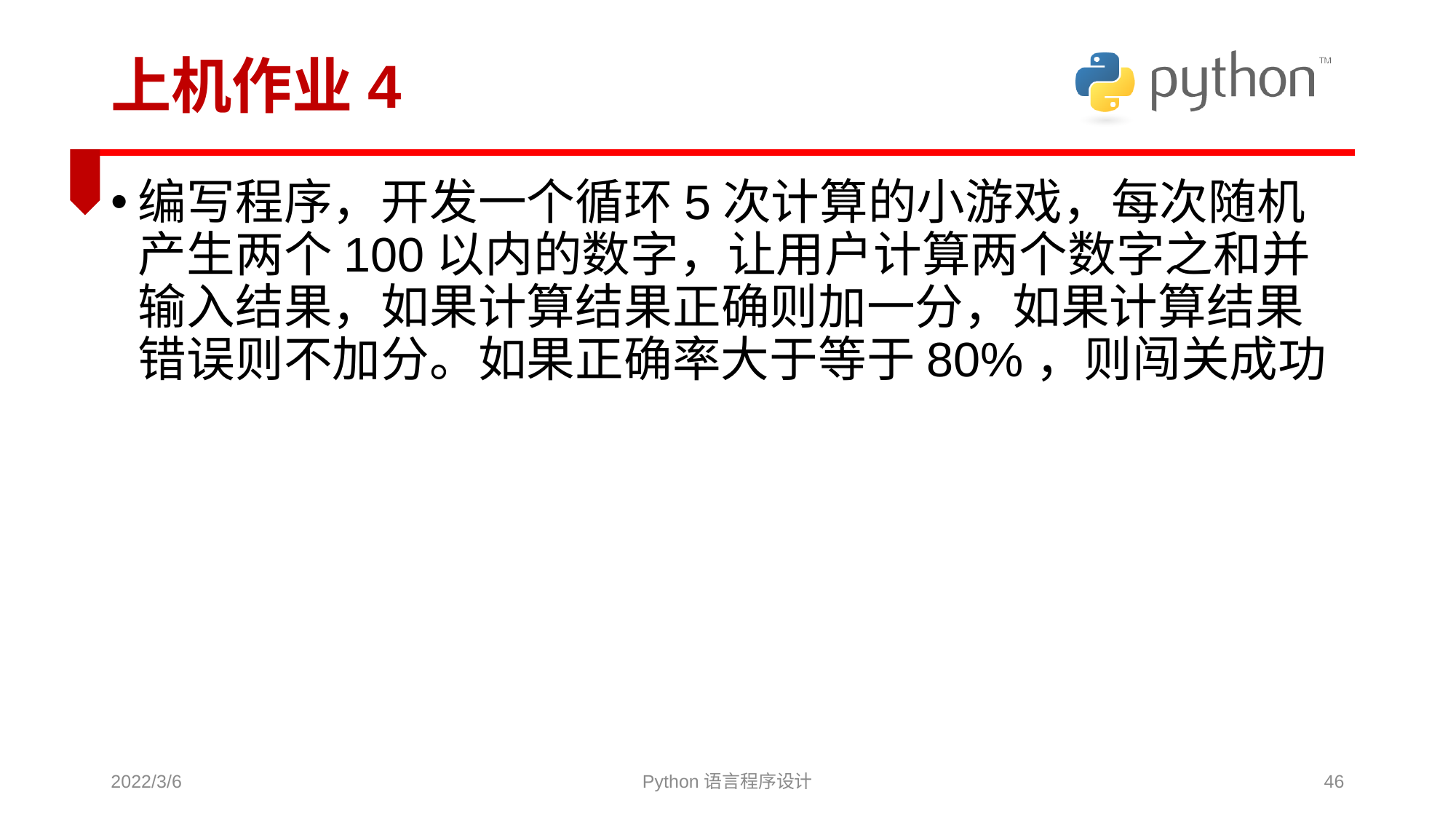

# 上机作业4
编写程序，开发一个循环5次计算的小游戏，每次随机产生两个100以内的数字，让用户计算两个数字之和并输入结果，如果计算结果正确则加一分，如果计算结果错误则不加分。如果正确率大于等于80%，则闯关成功
2022/3/6
Python语言程序设计
46